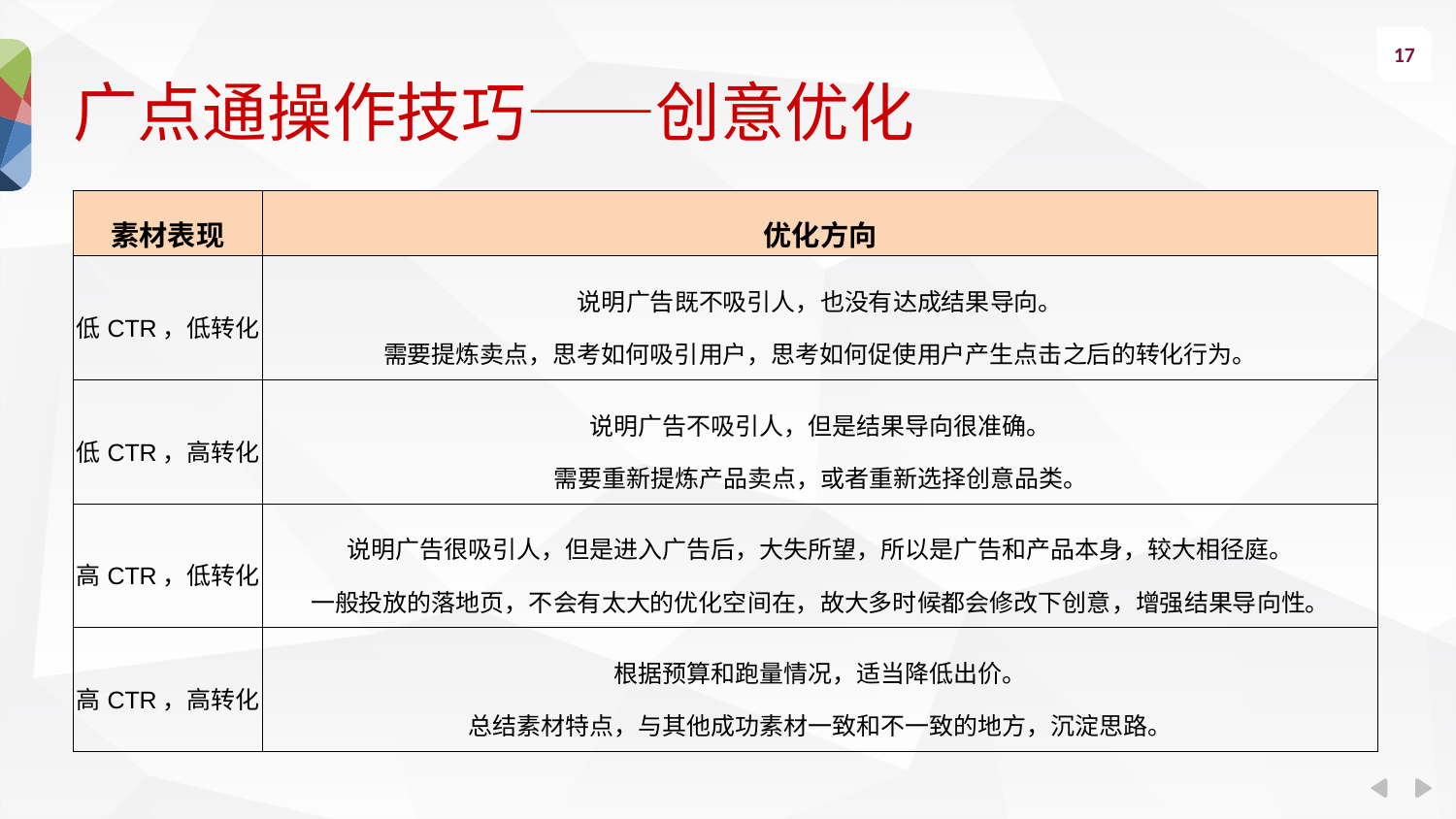

广点通操作技巧——创意优化
| 素材表现 | 优化方向 |
| --- | --- |
| 低CTR，低转化 | 说明广告既不吸引人，也没有达成结果导向。 需要提炼卖点，思考如何吸引用户，思考如何促使用户产生点击之后的转化行为。 |
| 低CTR，高转化 | 说明广告不吸引人，但是结果导向很准确。 需要重新提炼产品卖点，或者重新选择创意品类。 |
| 高CTR，低转化 | 说明广告很吸引人，但是进入广告后，大失所望，所以是广告和产品本身，较大相径庭。 一般投放的落地页，不会有太大的优化空间在，故大多时候都会修改下创意，增强结果导向性。 |
| 高CTR，高转化 | 根据预算和跑量情况，适当降低出价。 总结素材特点，与其他成功素材一致和不一致的地方，沉淀思路。 |